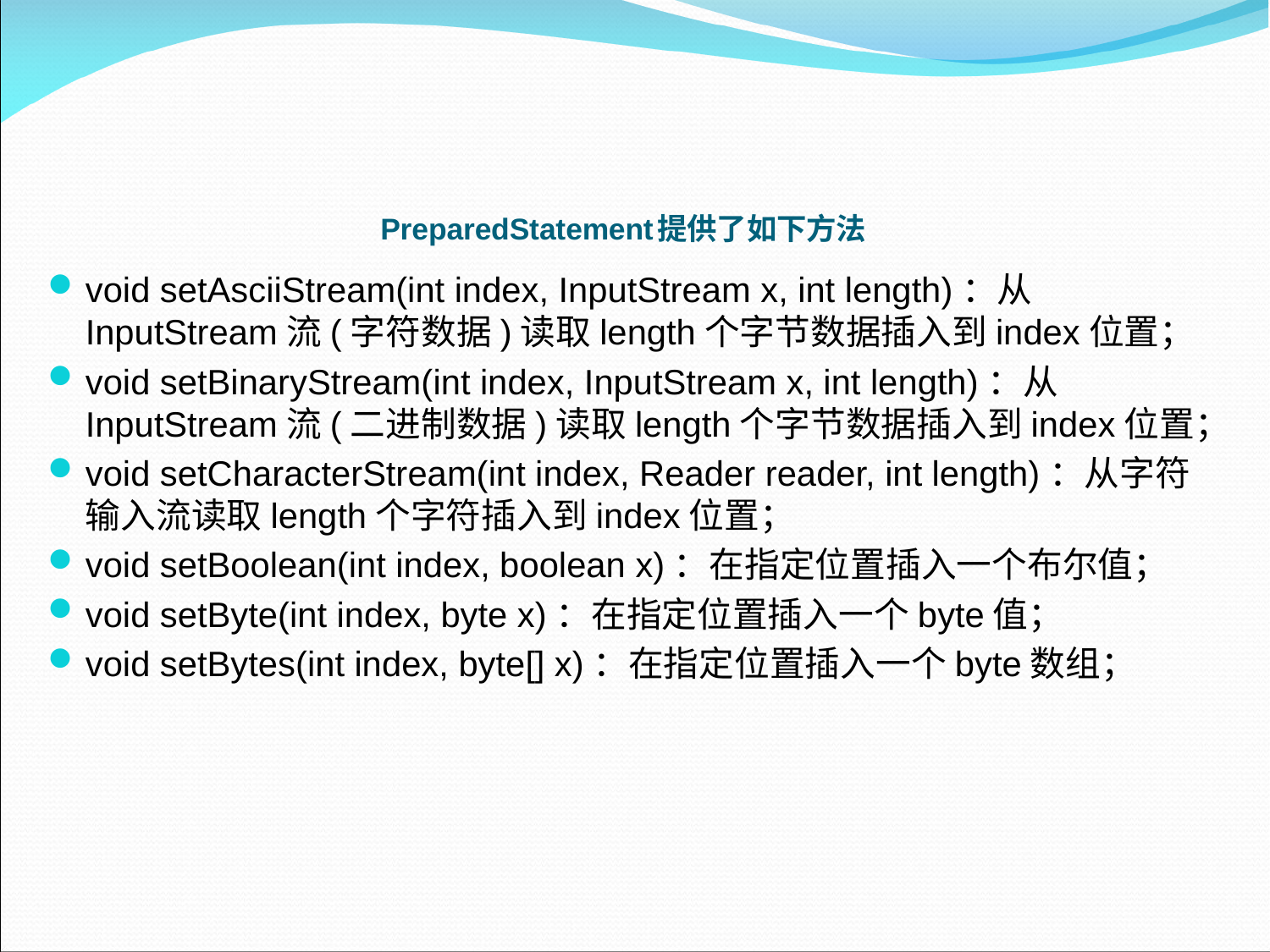

# PreparedStatement提供了如下方法
void setAsciiStream(int index, InputStream x, int length)：从InputStream流(字符数据)读取length个字节数据插入到index位置；
void setBinaryStream(int index, InputStream x, int length)：从InputStream流(二进制数据)读取length个字节数据插入到index位置；
void setCharacterStream(int index, Reader reader, int length)：从字符输入流读取length个字符插入到index位置；
void setBoolean(int index, boolean x)：在指定位置插入一个布尔值；
void setByte(int index, byte x)：在指定位置插入一个byte值；
void setBytes(int index, byte[] x)：在指定位置插入一个byte数组；